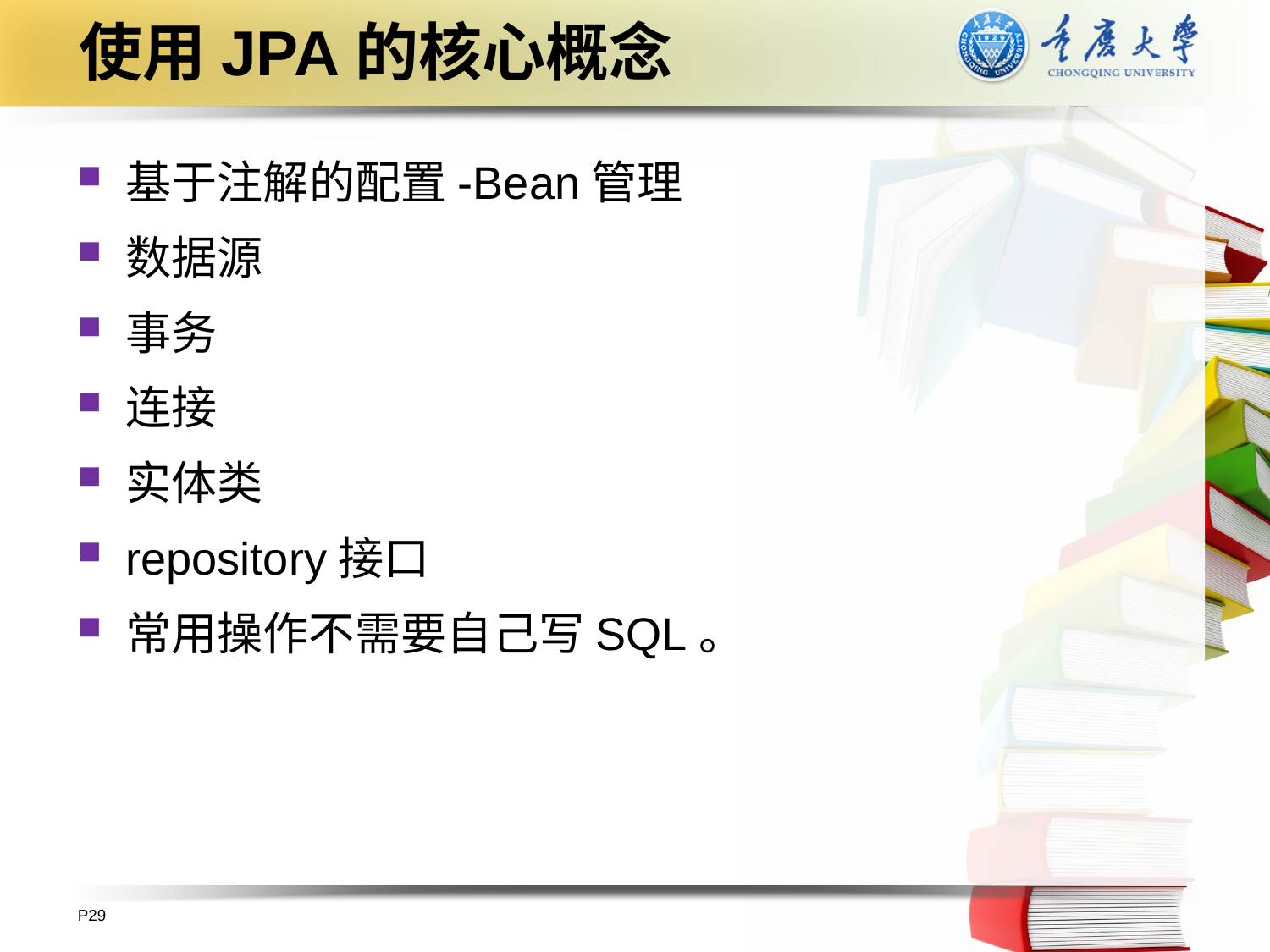

# 使用JPA的核心概念
基于注解的配置-Bean管理
数据源
事务
连接
实体类
repository接口
常用操作不需要自己写SQL。
P29